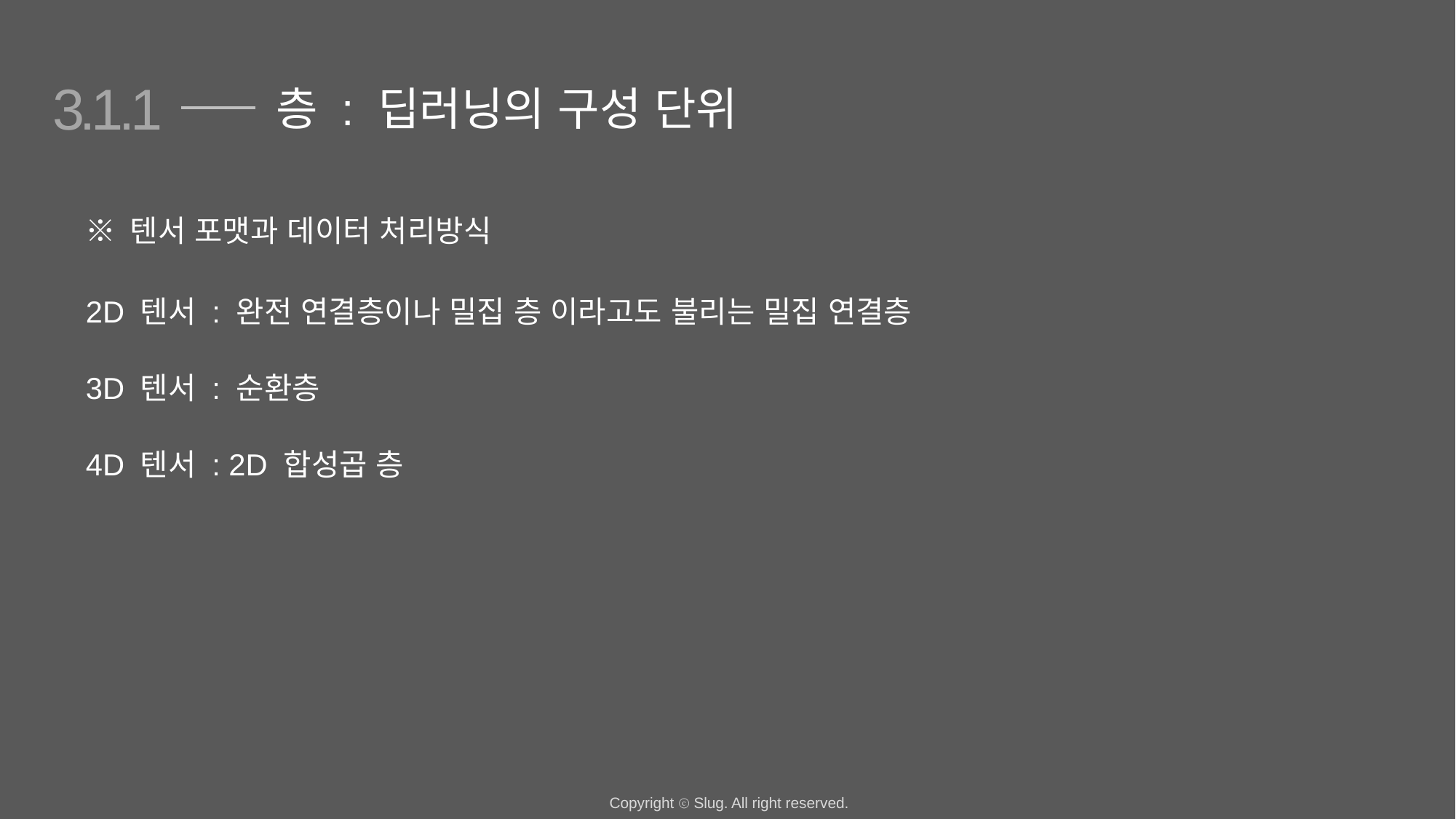

3.1.1
층 : 딥러닝의 구성 단위
※ 텐서 포맷과 데이터 처리방식
2D 텐서 : 완전 연결층이나 밀집 층 이라고도 불리는 밀집 연결층
3D 텐서 : 순환층
4D 텐서 : 2D 합성곱 층
Copyright ⓒ Slug. All right reserved.